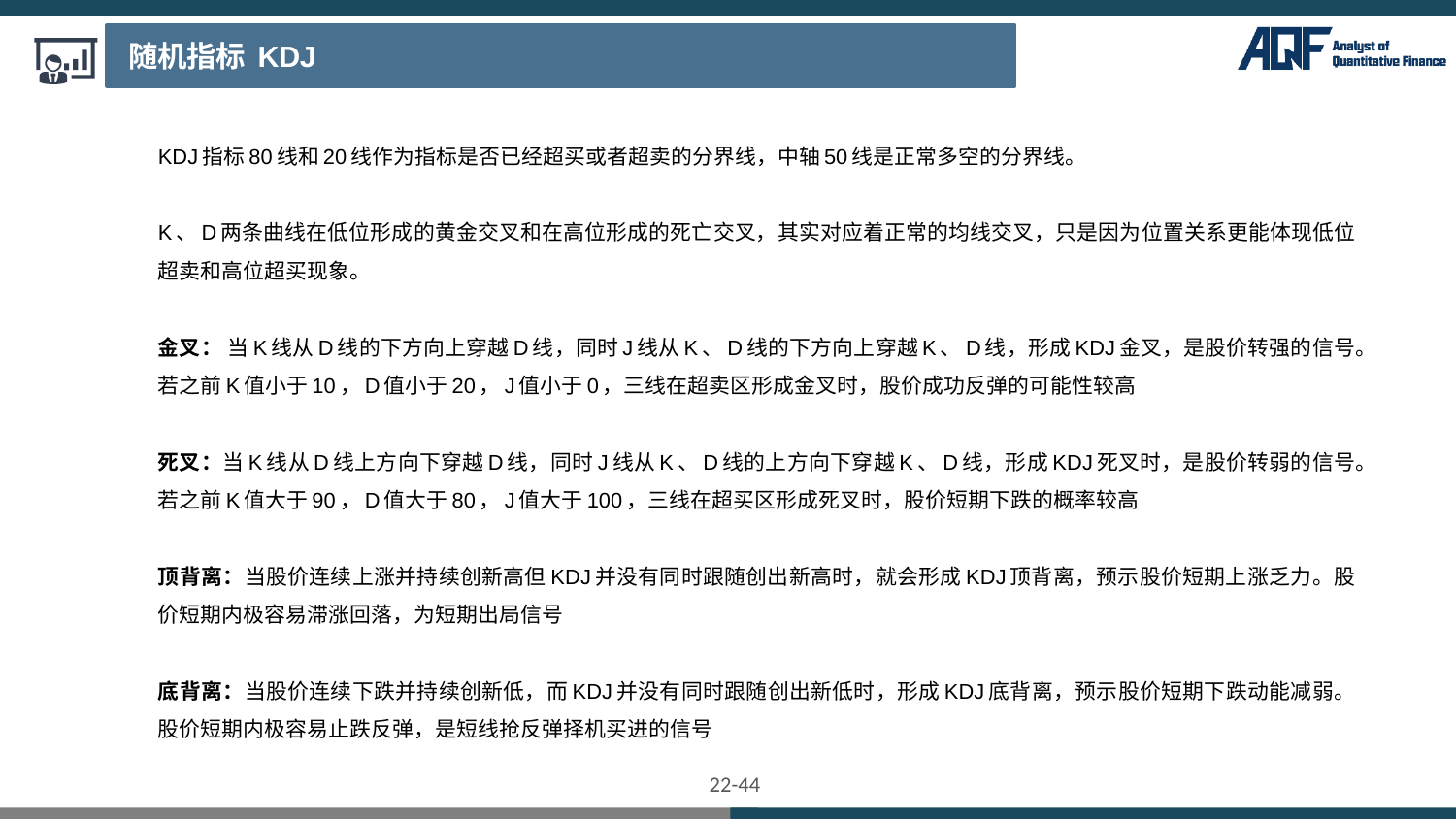

随机指标 KDJ
KDJ指标80线和20线作为指标是否已经超买或者超卖的分界线，中轴50线是正常多空的分界线。

K、D两条曲线在低位形成的黄金交叉和在高位形成的死亡交叉，其实对应着正常的均线交叉，只是因为位置关系更能体现低位超卖和高位超买现象。

金叉： 当K线从D线的下方向上穿越D线，同时J线从K、D线的下方向上穿越K、D线，形成KDJ金叉，是股价转强的信号。若之前K值小于10，D值小于20，J值小于0，三线在超卖区形成金叉时，股价成功反弹的可能性较高

死叉：当K线从D线上方向下穿越D线，同时J线从K、D线的上方向下穿越K、D线，形成KDJ死叉时，是股价转弱的信号。若之前K值大于90，D值大于80，J值大于100，三线在超买区形成死叉时，股价短期下跌的概率较高

顶背离：当股价连续上涨并持续创新高但KDJ并没有同时跟随创出新高时，就会形成KDJ顶背离，预示股价短期上涨乏力。股价短期内极容易滞涨回落，为短期出局信号

底背离：当股价连续下跌并持续创新低，而KDJ并没有同时跟随创出新低时，形成KDJ底背离，预示股价短期下跌动能减弱。股价短期内极容易止跌反弹，是短线抢反弹择机买进的信号